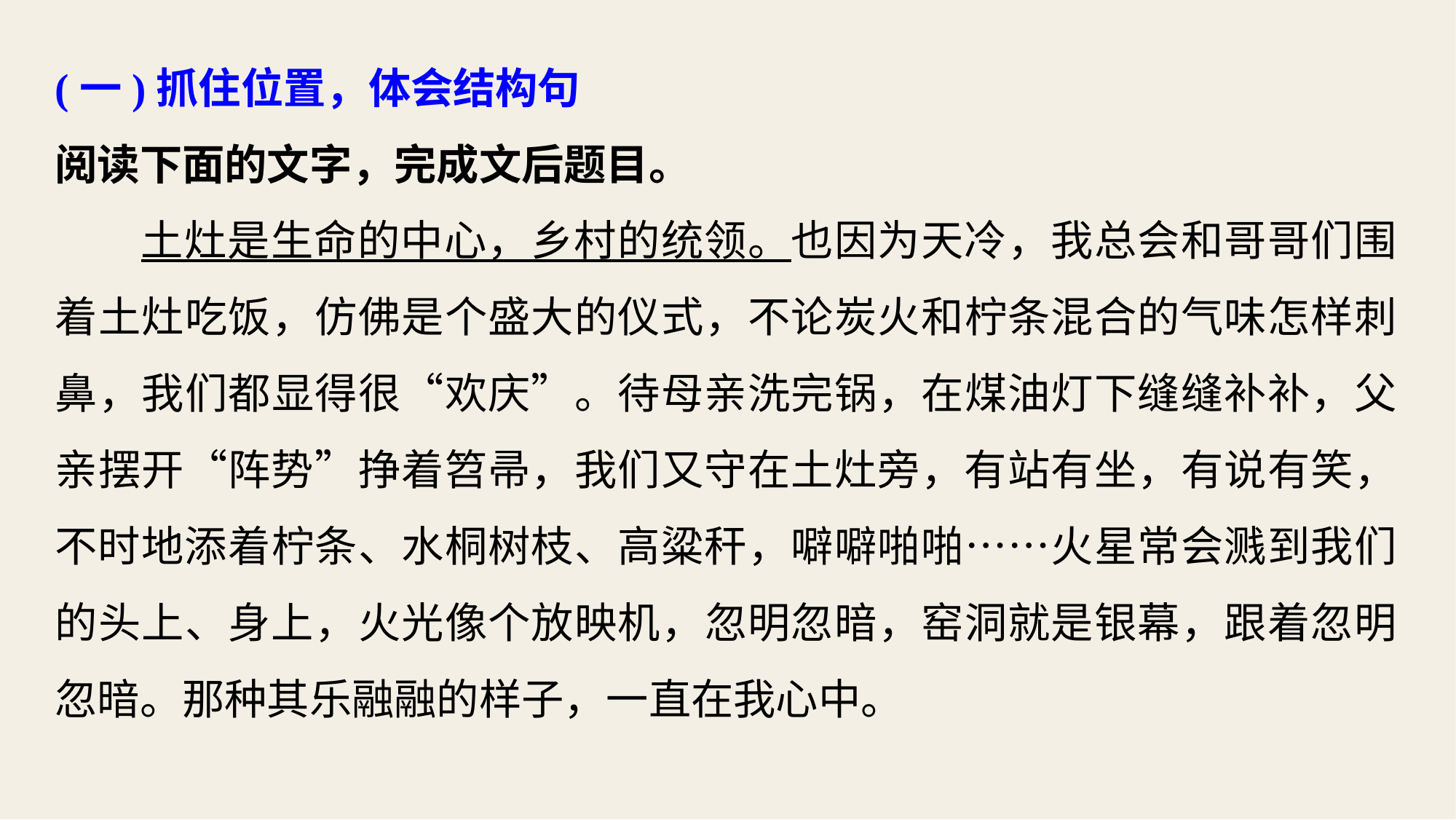

(一)抓住位置，体会结构句
阅读下面的文字，完成文后题目。
土灶是生命的中心，乡村的统领。也因为天冷，我总会和哥哥们围着土灶吃饭，仿佛是个盛大的仪式，不论炭火和柠条混合的气味怎样刺鼻，我们都显得很“欢庆”。待母亲洗完锅，在煤油灯下缝缝补补，父亲摆开“阵势”挣着笤帚，我们又守在土灶旁，有站有坐，有说有笑，不时地添着柠条、水桐树枝、高粱秆，噼噼啪啪……火星常会溅到我们的头上、身上，火光像个放映机，忽明忽暗，窑洞就是银幕，跟着忽明忽暗。那种其乐融融的样子，一直在我心中。